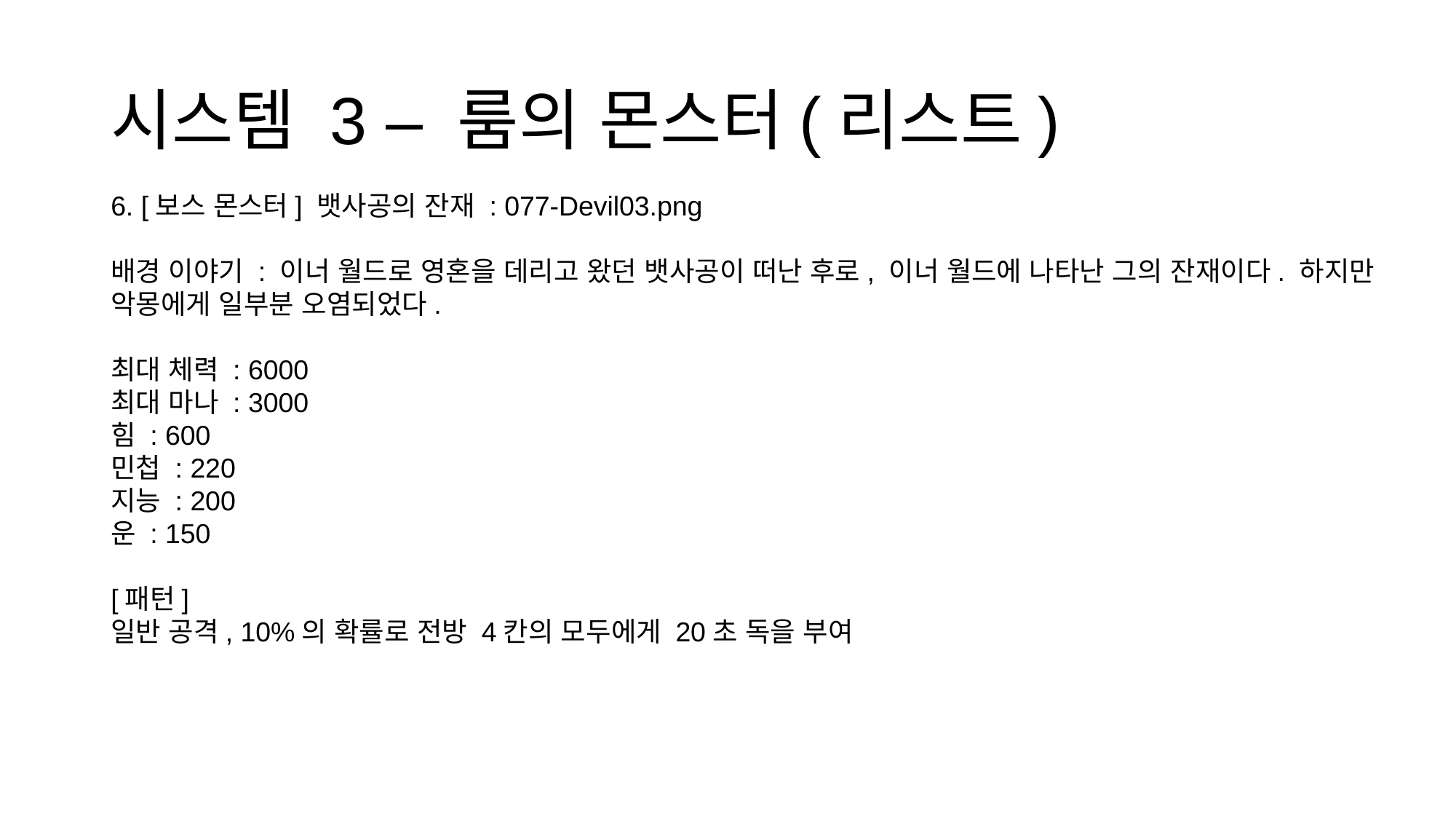

# 시스템 3 – 룸의 몬스터(리스트)
6. [보스 몬스터] 뱃사공의 잔재 : 077-Devil03.png

배경 이야기 : 이너 월드로 영혼을 데리고 왔던 뱃사공이 떠난 후로, 이너 월드에 나타난 그의 잔재이다. 하지만 악몽에게 일부분 오염되었다.

최대 체력 : 6000
최대 마나 : 3000
힘 : 600
민첩 : 220
지능 : 200
운 : 150

[패턴]
일반 공격, 10%의 확률로 전방 4칸의 모두에게 20초 독을 부여